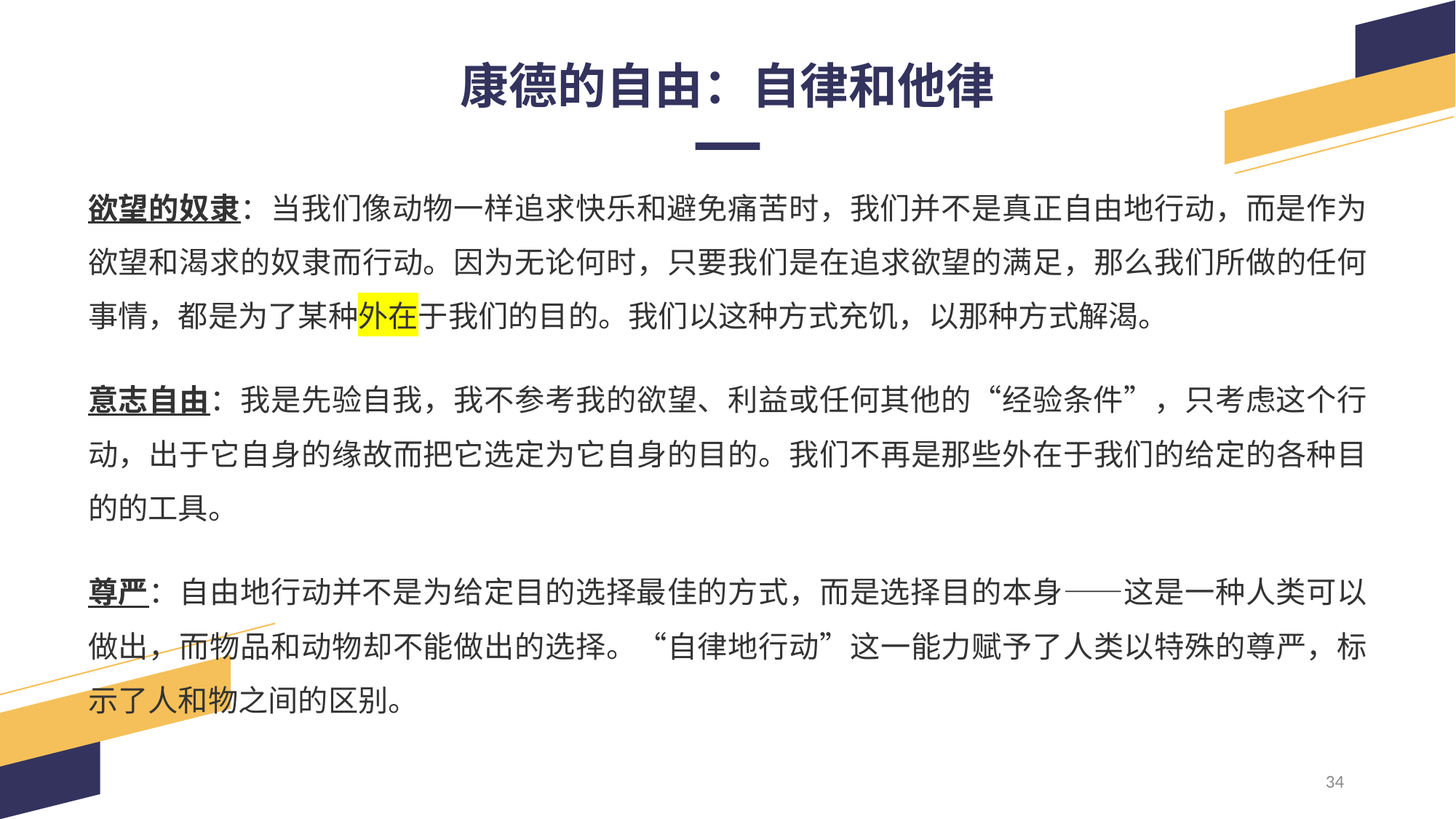

康德的自由：自律和他律

欲望的奴隶：当我们像动物一样追求快乐和避免痛苦时，我们并不是真正自由地行动，而是作为欲望和渴求的奴隶而行动。因为无论何时，只要我们是在追求欲望的满足，那么我们所做的任何事情，都是为了某种外在于我们的目的。我们以这种方式充饥，以那种方式解渴。
意志自由：我是先验自我，我不参考我的欲望、利益或任何其他的“经验条件”，只考虑这个行 动，出于它自身的缘故而把它选定为它自身的目的。我们不再是那些外在于我们的给定的各种目的的工具。
尊严：自由地行动并不是为给定目的选择最佳的方式，而是选择目的本身——这是一种人类可以做出，而物品和动物却不能做出的选择。“自律地行动”这一能力赋予了人类以特殊的尊严，标示了人和物之间的区别。

34